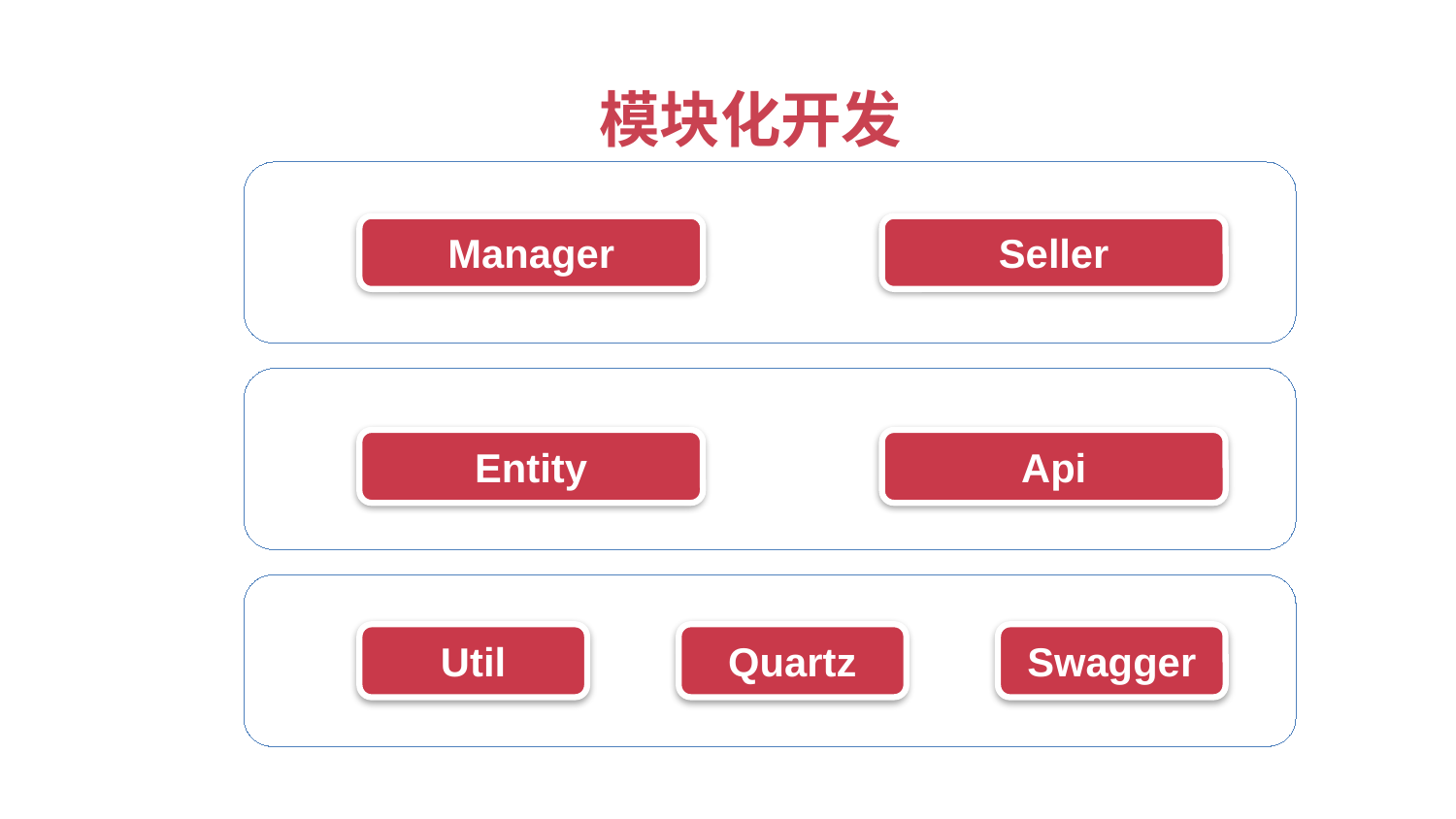

模块化开发

Manager
Seller

Entity
Api

Quartz
Util
Swagger